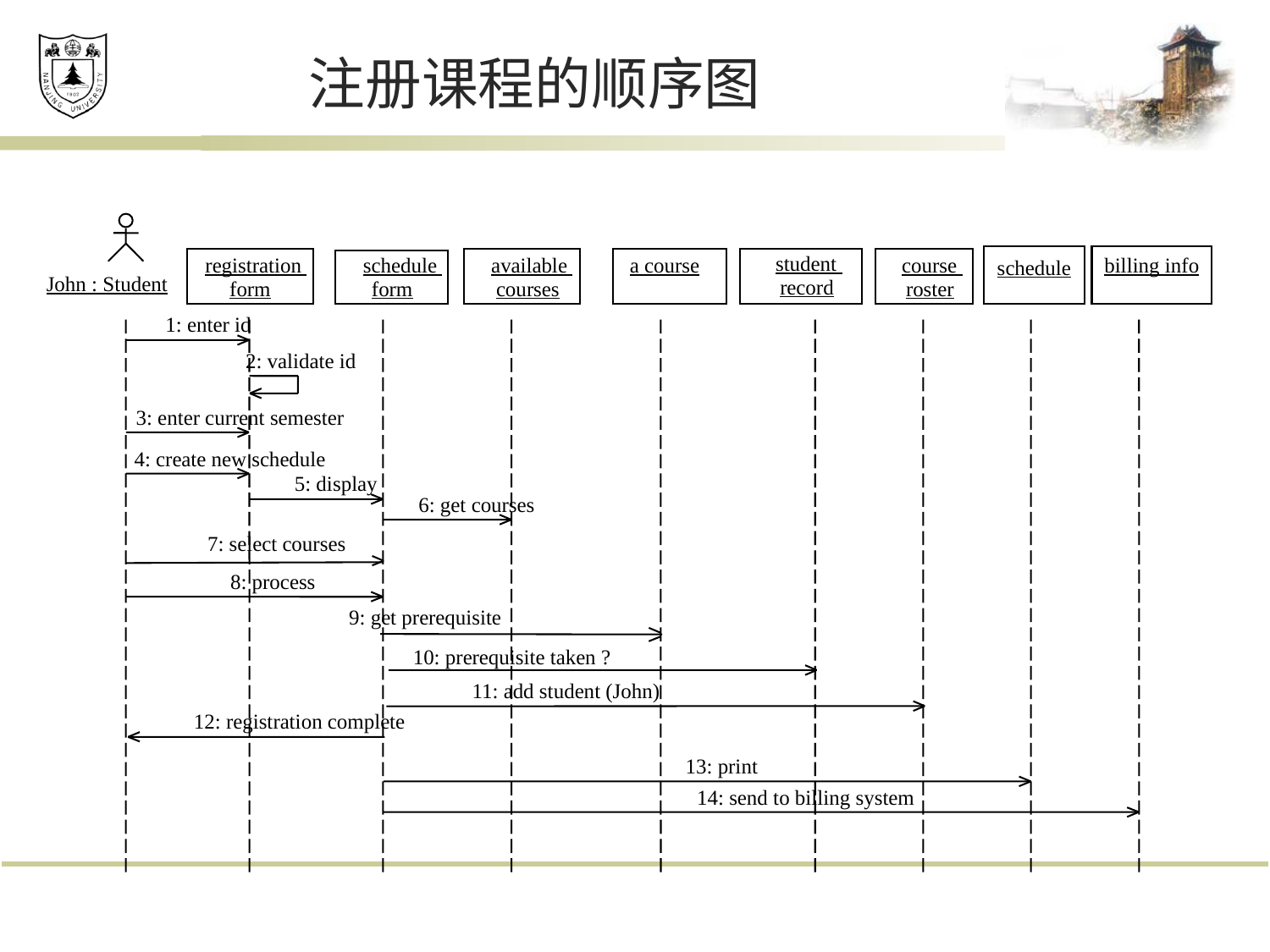

# 注册课程的顺序图

student
registration
schedule
available
a course
course
billing info

schedule

John : Student
record
form
form
courses
roster
1: enter id

2: validate id

3: enter current semester

4: create new schedule
5: display

6: get courses

7: select courses
8: process

9: get prerequisite

10: prerequisite taken ?

11: add student (John)

12: registration complete

13: print

14: send to billing system